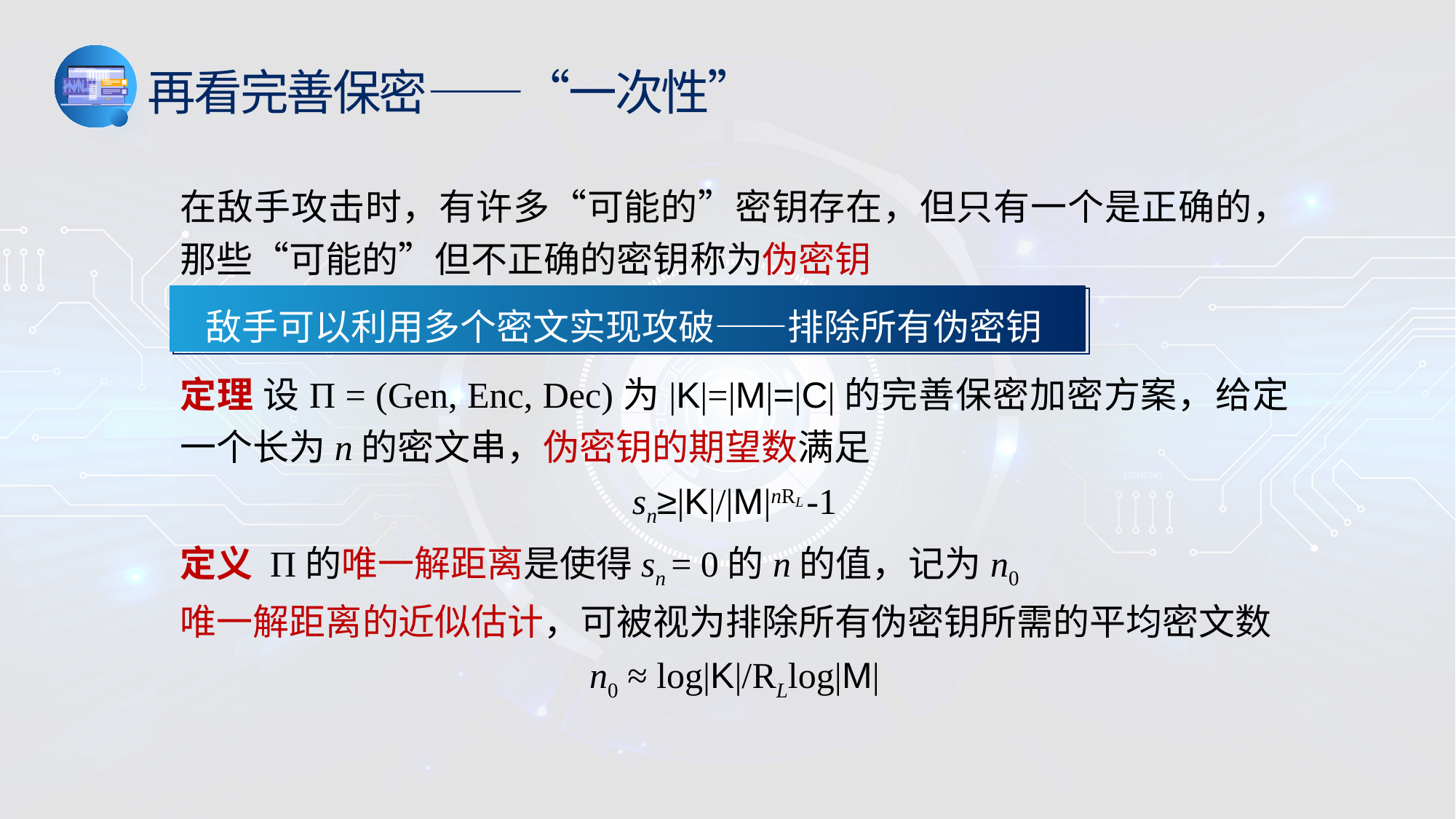

再看完善保密——“一次性”

在敌手攻击时，有许多“可能的”密钥存在，但只有一个是正确的，那些“可能的”但不正确的密钥称为伪密钥

敌手可以利用多个密文实现攻破——排除所有伪密钥
定理 设Π = (Gen, Enc, Dec)为|K|=|M|=|C|的完善保密加密方案，给定一个长为n的密文串，伪密钥的期望数满足
sn≥|K|/|M|nRL -1
定义 Π的唯一解距离是使得sn = 0的n的值，记为n0
唯一解距离的近似估计，可被视为排除所有伪密钥所需的平均密文数
n0 ≈ log|K|/RLlog|M|